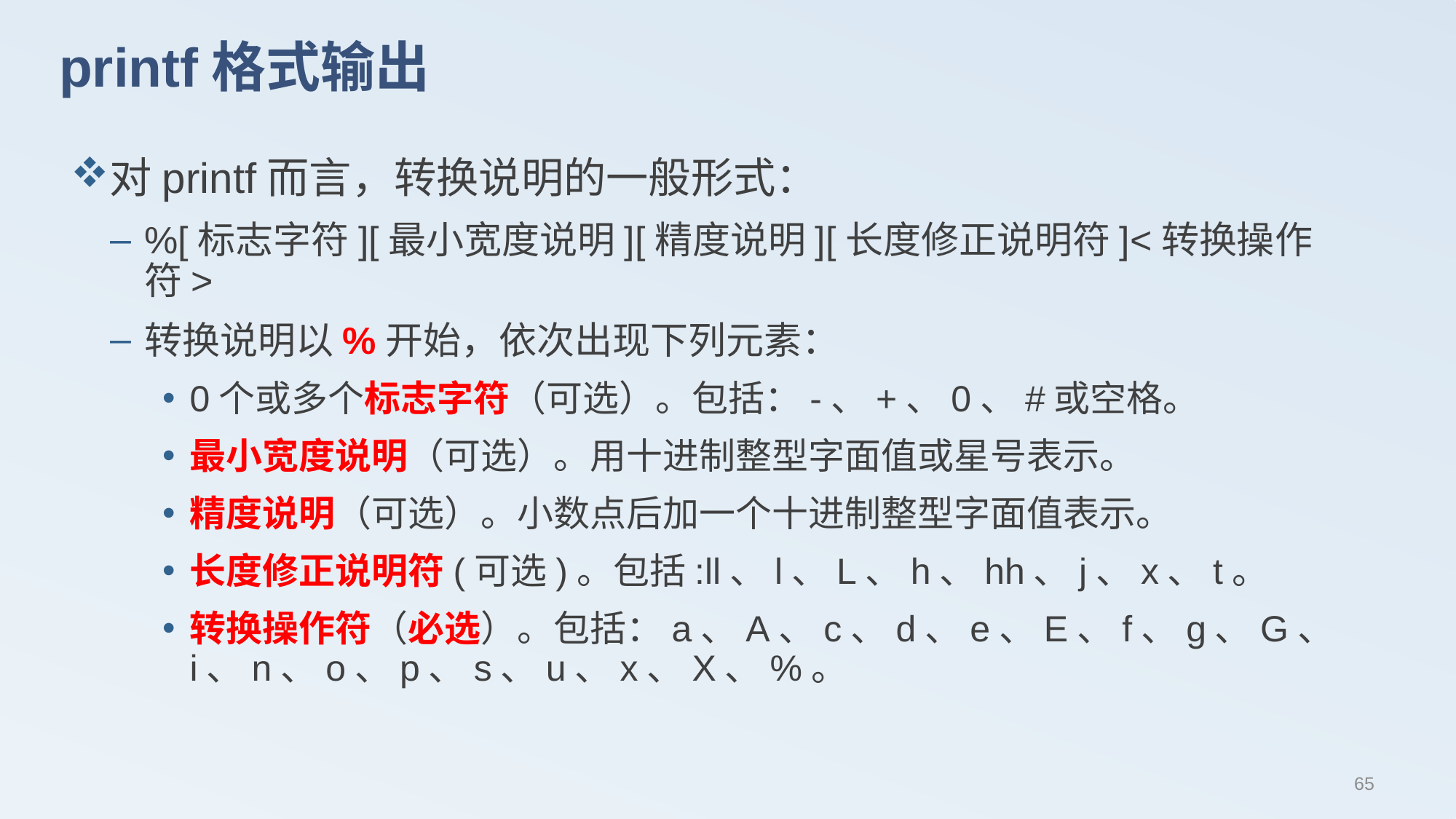

# printf格式输出
对printf而言，转换说明的一般形式：
%[标志字符][最小宽度说明][精度说明][长度修正说明符]<转换操作符>
转换说明以%开始，依次出现下列元素：
0个或多个标志字符（可选）。包括：-、+、0、#或空格。
最小宽度说明（可选）。用十进制整型字面值或星号表示。
精度说明（可选）。小数点后加一个十进制整型字面值表示。
长度修正说明符(可选)。包括:ll、l、L、h、hh、j、x、t。
转换操作符（必选）。包括：a、A、c、d、e、E、f、g、G、i、n、o、p、s、u、x、X、%。